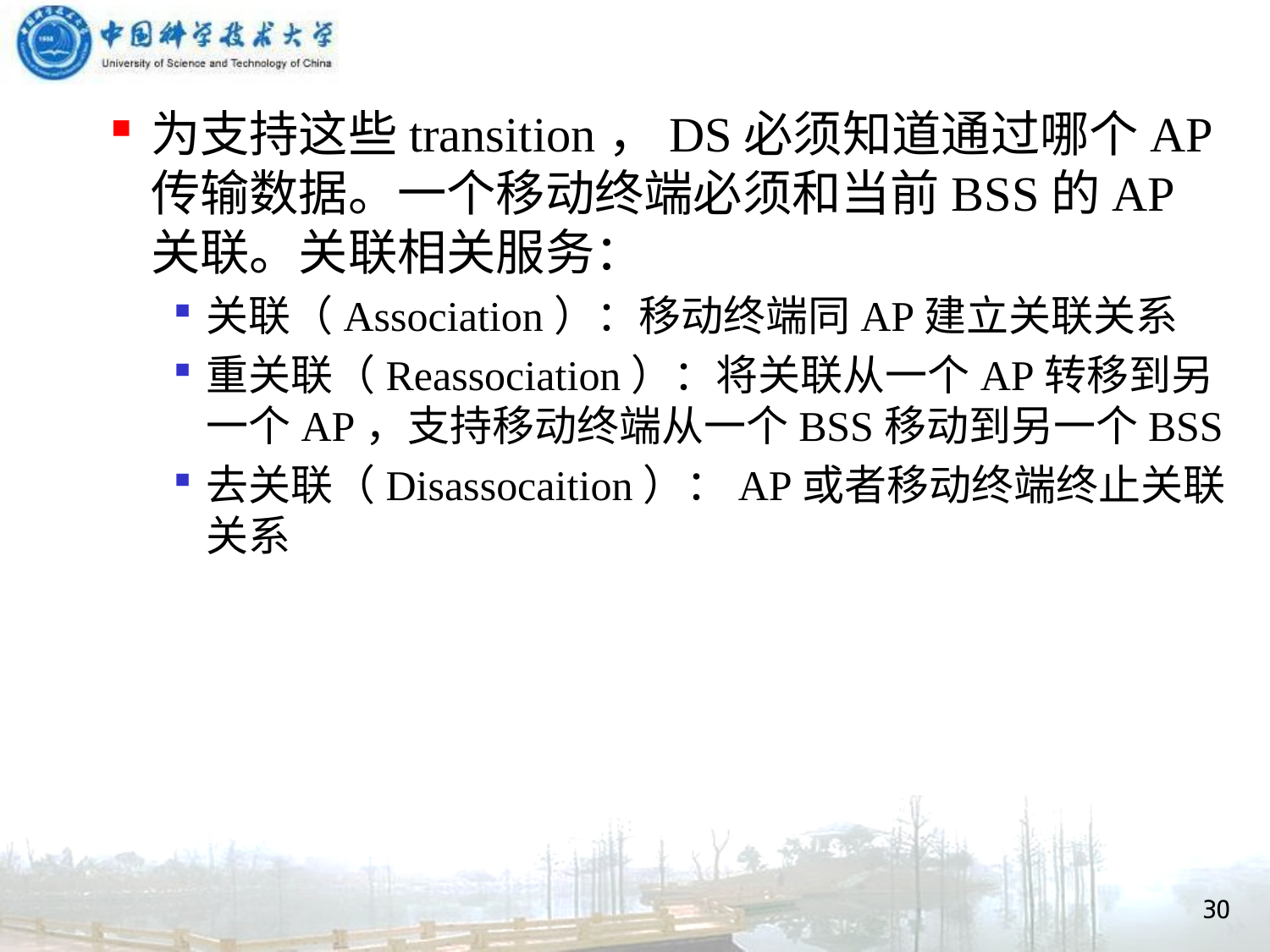

为支持这些transition，DS必须知道通过哪个AP传输数据。一个移动终端必须和当前BSS的AP关联。关联相关服务：
关联（Association）：移动终端同AP建立关联关系
重关联（Reassociation）：将关联从一个AP转移到另一个AP，支持移动终端从一个BSS移动到另一个BSS
去关联（Disassocaition）：AP或者移动终端终止关联关系
30